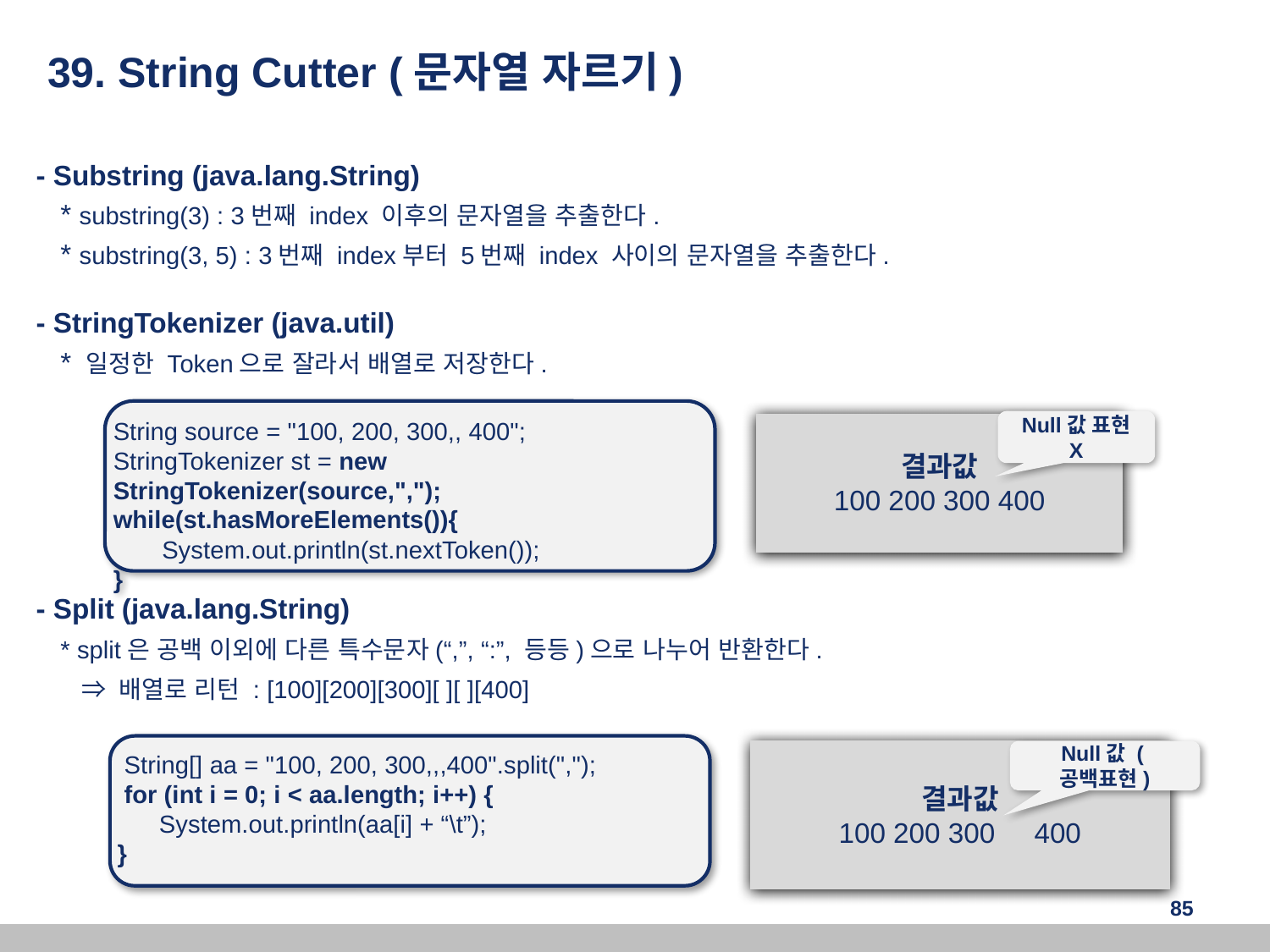

39. String Cutter (문자열 자르기)
   - Substring (java.lang.String)
	* substring(3) : 3번째 index 이후의 문자열을 추출한다.
	* substring(3, 5) : 3번째 index부터 5번째 index 사이의 문자열을 추출한다.

   - StringTokenizer (java.util)
	* 일정한 Token으로 잘라서 배열로 저장한다.

   - Split (java.lang.String)
	* split은 공백 이외에 다른 특수문자(“,”, “:”, 등등)으로 나누어 반환한다.

	   ⇒ 배열로 리턴 : [100][200][300][ ][ ][400]

String source = "100, 200, 300,, 400";
StringTokenizer st = new StringTokenizer(source,",");
while(st.hasMoreElements()){                                           System.out.println(st.nextToken());
}

Null값 표현 X
결과값
100 200 300 400
 String[] aa = "100, 200, 300,,,400".split(",");
 for (int i = 0; i < aa.length; i++) {
      System.out.println(aa[i] + “\t”);
}
결과값
100 200 300     400
Null값 (공백표현)
85